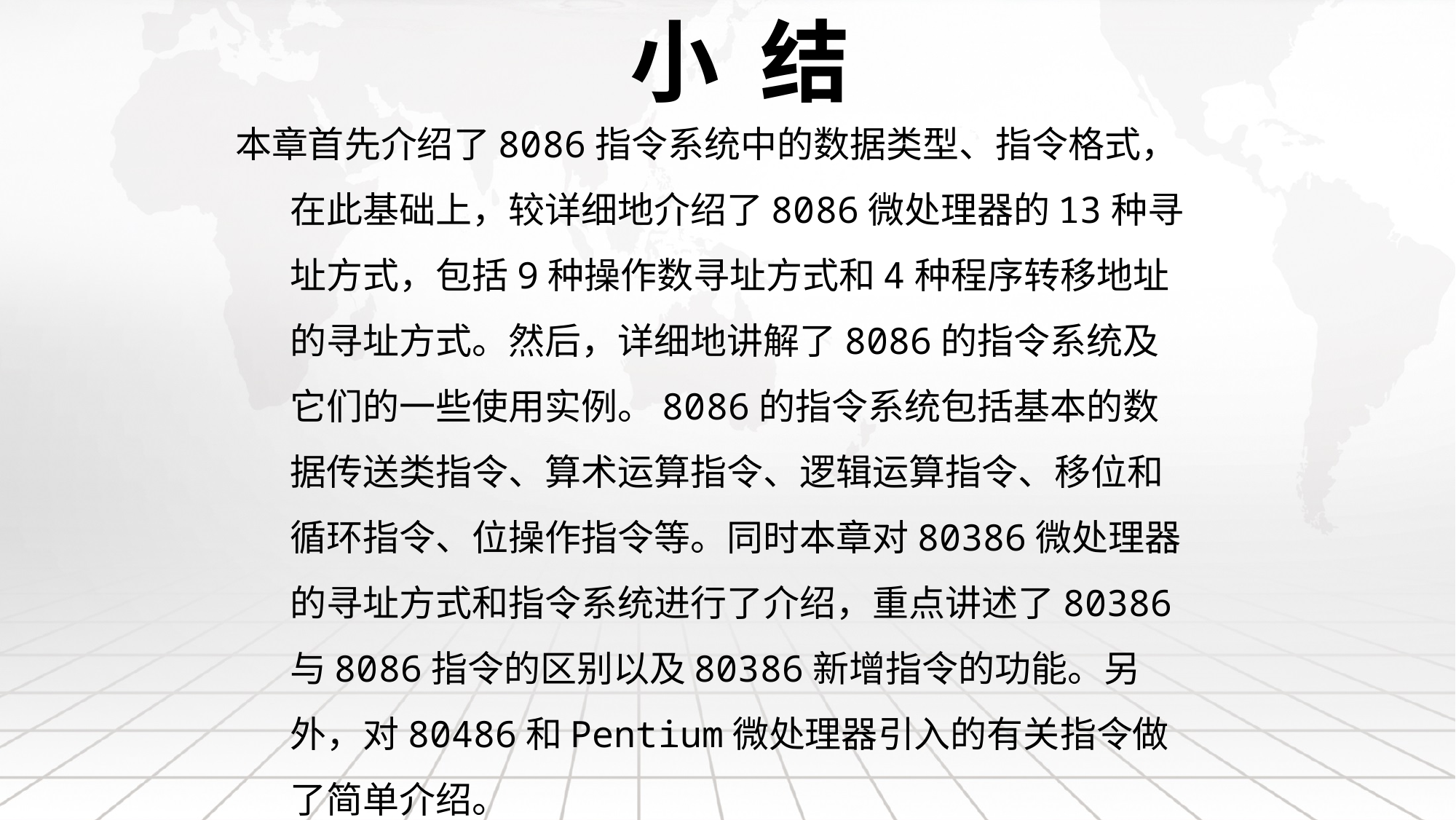

# 小  结
本章首先介绍了8086指令系统中的数据类型、指令格式，在此基础上，较详细地介绍了8086微处理器的13种寻址方式，包括9种操作数寻址方式和4种程序转移地址的寻址方式。然后，详细地讲解了8086的指令系统及它们的一些使用实例。8086的指令系统包括基本的数据传送类指令、算术运算指令、逻辑运算指令、移位和循环指令、位操作指令等。同时本章对80386微处理器的寻址方式和指令系统进行了介绍，重点讲述了80386与8086指令的区别以及80386新增指令的功能。另外，对80486和Pentium微处理器引入的有关指令做了简单介绍。